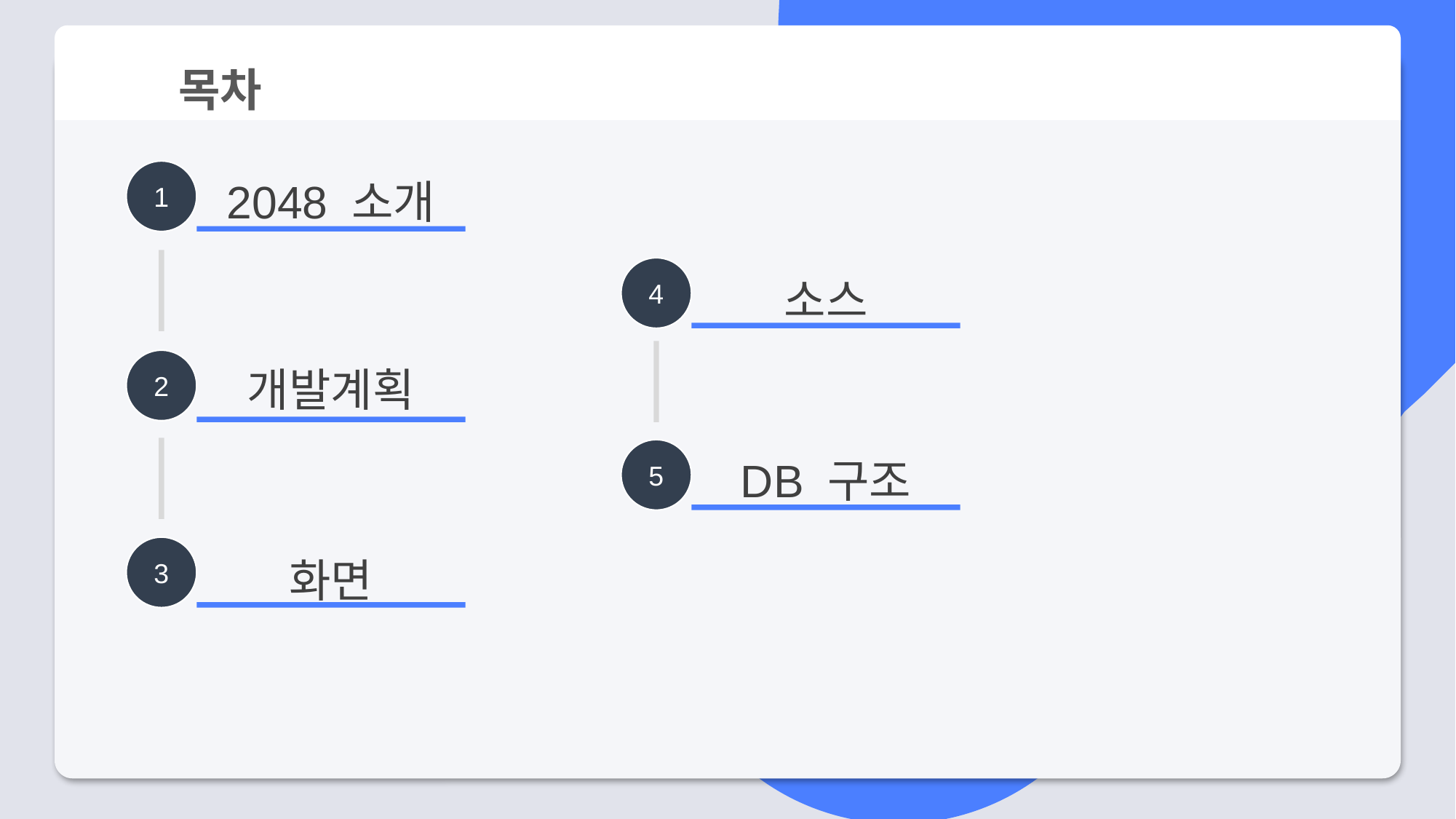

목차

2048 소개
1

소스
4

개발계획
2

DB 구조
5

화면
3